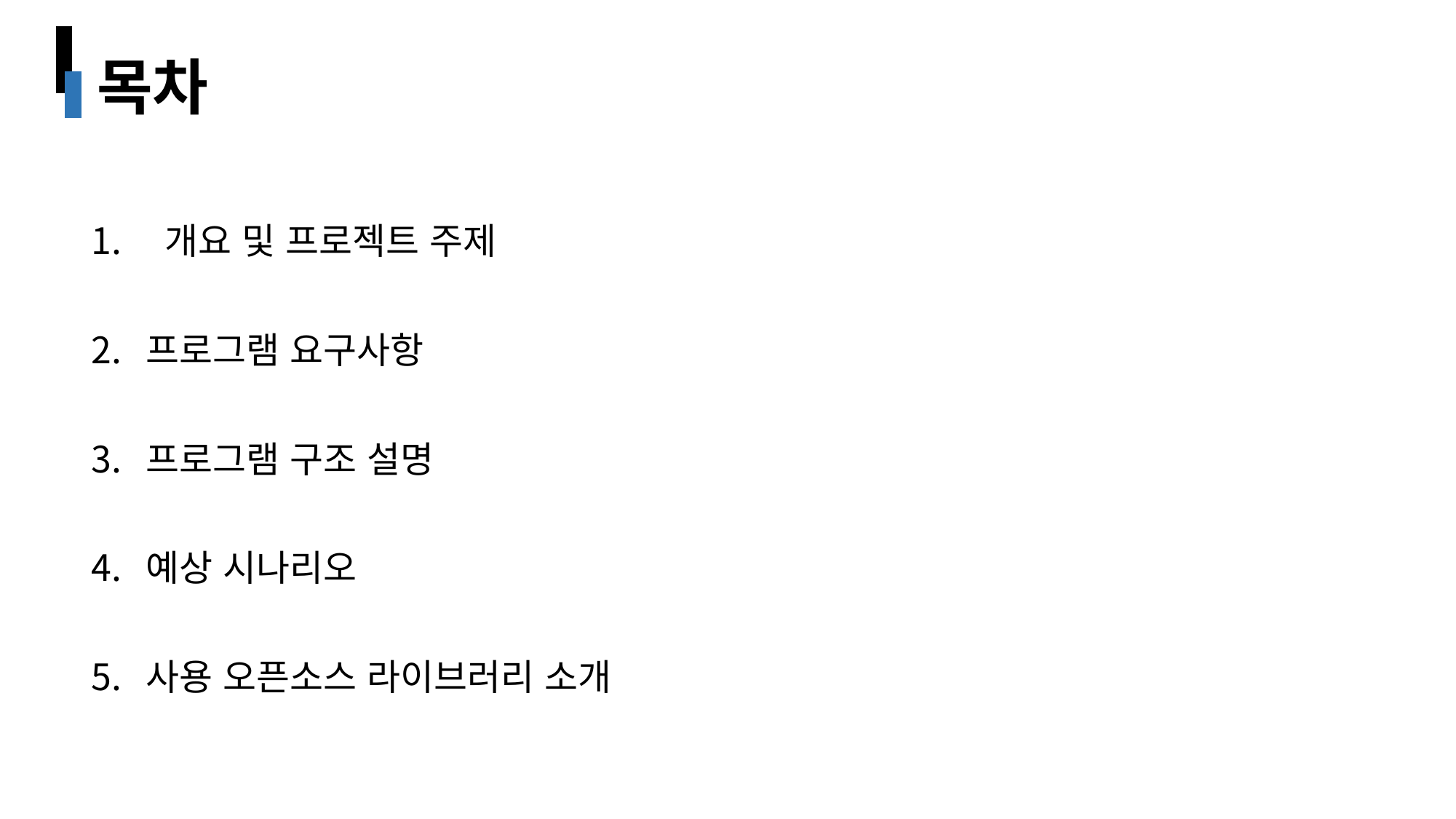

목차

 개요 및 프로젝트 주제

프로그램 요구사항

프로그램 구조 설명

예상 시나리오

사용 오픈소스 라이브러리 소개